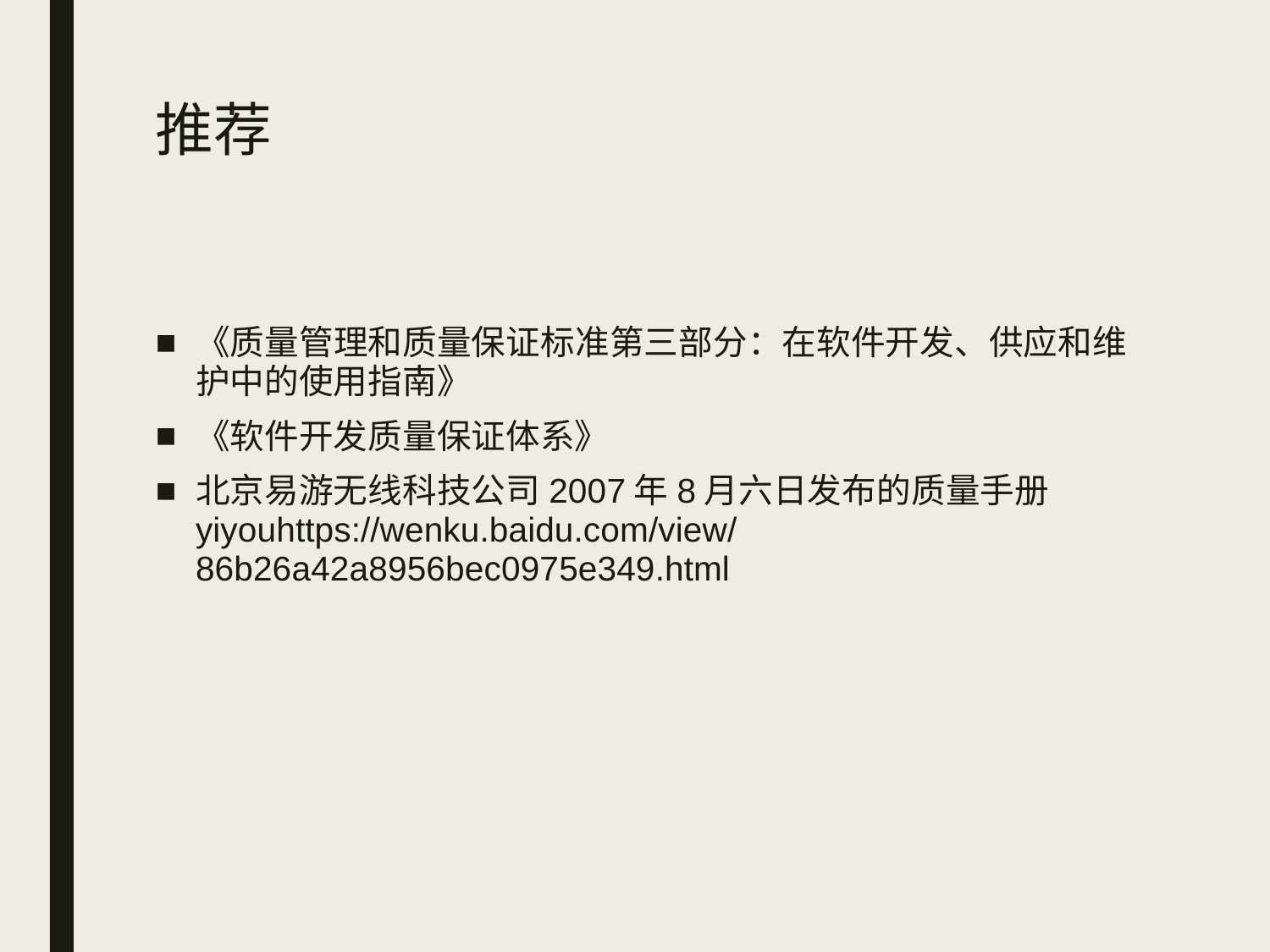

# 推荐
《质量管理和质量保证标准第三部分：在软件开发、供应和维护中的使用指南》
《软件开发质量保证体系》
北京易游无线科技公司2007年8月六日发布的质量手册yiyouhttps://wenku.baidu.com/view/86b26a42a8956bec0975e349.html